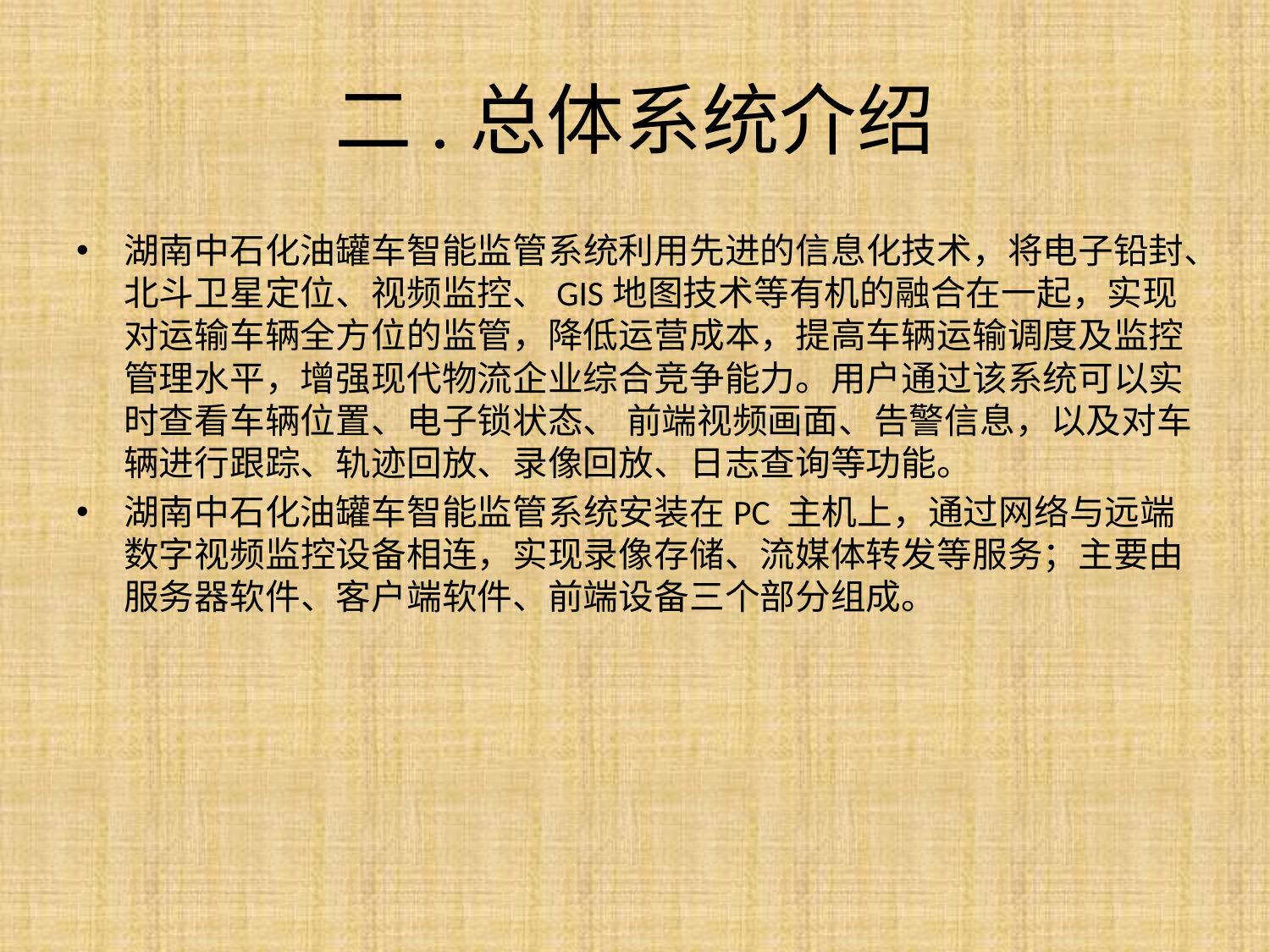

# 二.总体系统介绍
湖南中石化油罐车智能监管系统利用先进的信息化技术，将电子铅封、北斗卫星定位、视频监控、GIS地图技术等有机的融合在一起，实现对运输车辆全方位的监管，降低运营成本，提高车辆运输调度及监控管理水平，增强现代物流企业综合竞争能力。用户通过该系统可以实时查看车辆位置、电子锁状态、 前端视频画面、告警信息，以及对车辆进行跟踪、轨迹回放、录像回放、日志查询等功能。
湖南中石化油罐车智能监管系统安装在PC 主机上，通过网络与远端数字视频监控设备相连，实现录像存储、流媒体转发等服务；主要由服务器软件、客户端软件、前端设备三个部分组成。